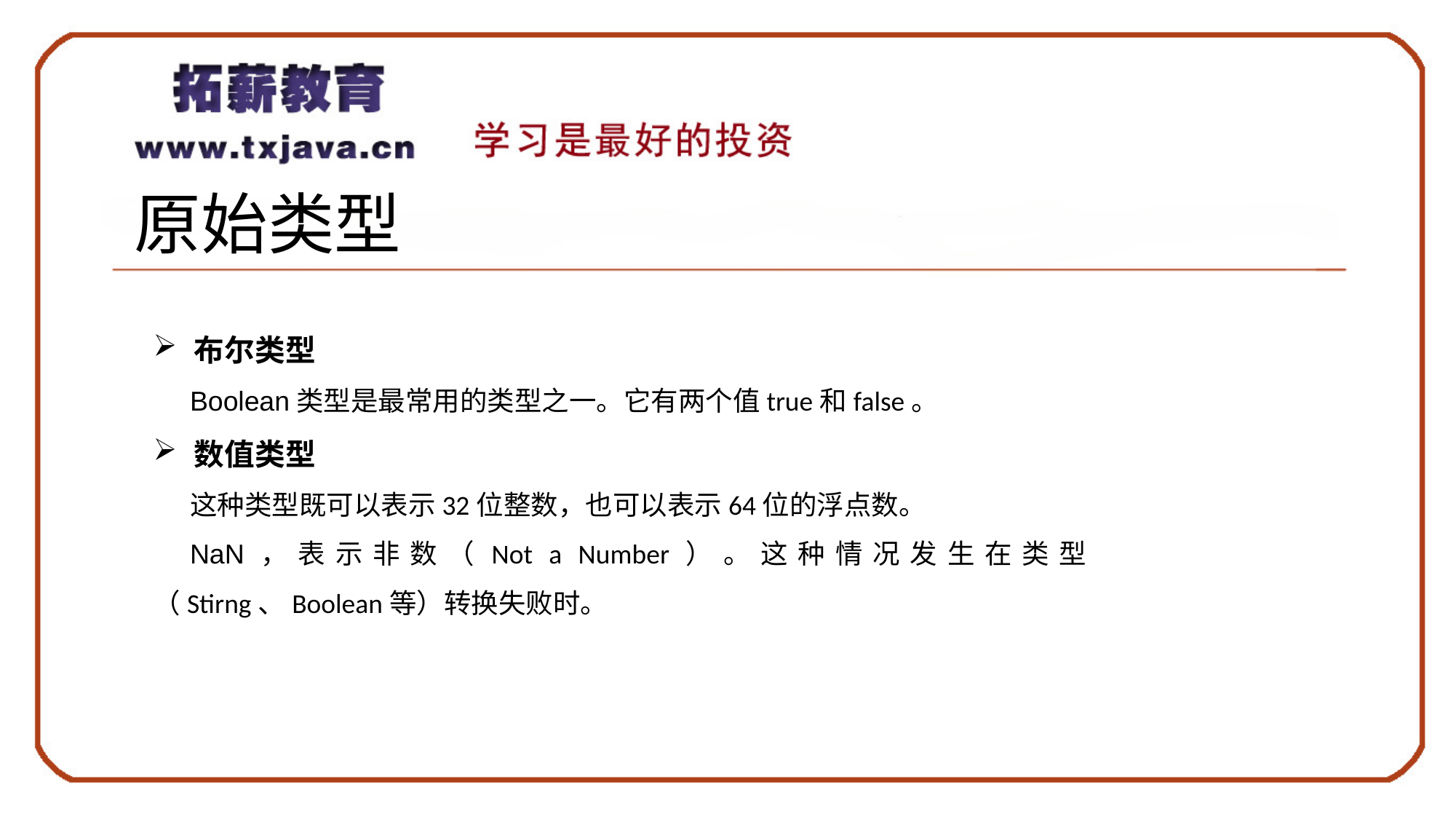

# 原始类型
布尔类型
Boolean类型是最常用的类型之一。它有两个值true和false。
数值类型
这种类型既可以表示32位整数，也可以表示64位的浮点数。
NaN，表示非数（Not a Number）。这种情况发生在类型（Stirng、Boolean等）转换失败时。